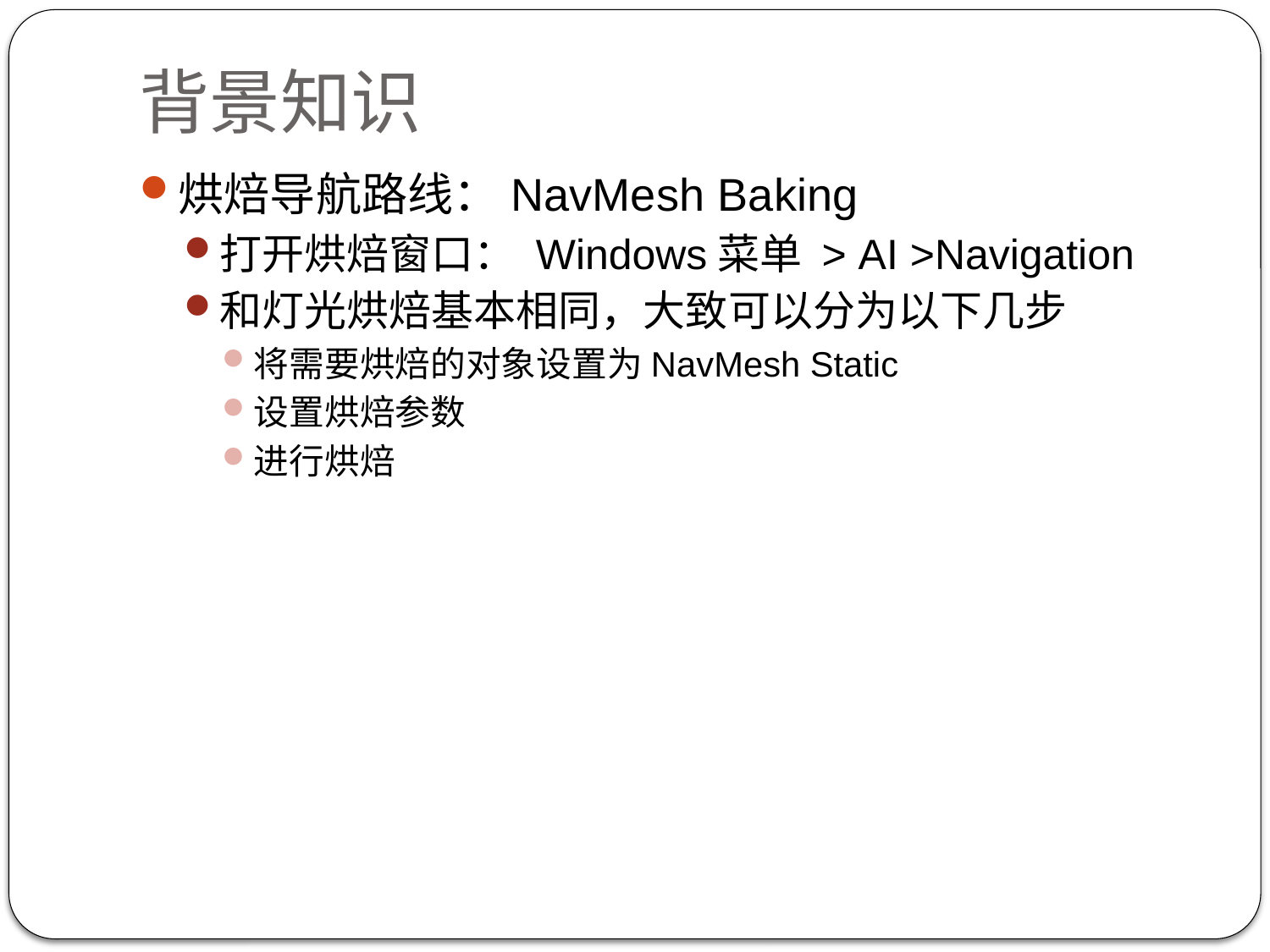

# 背景知识
烘焙导航路线：NavMesh Baking
打开烘焙窗口： Windows菜单 > AI >Navigation
和灯光烘焙基本相同，大致可以分为以下几步
将需要烘焙的对象设置为NavMesh Static
设置烘焙参数
进行烘焙